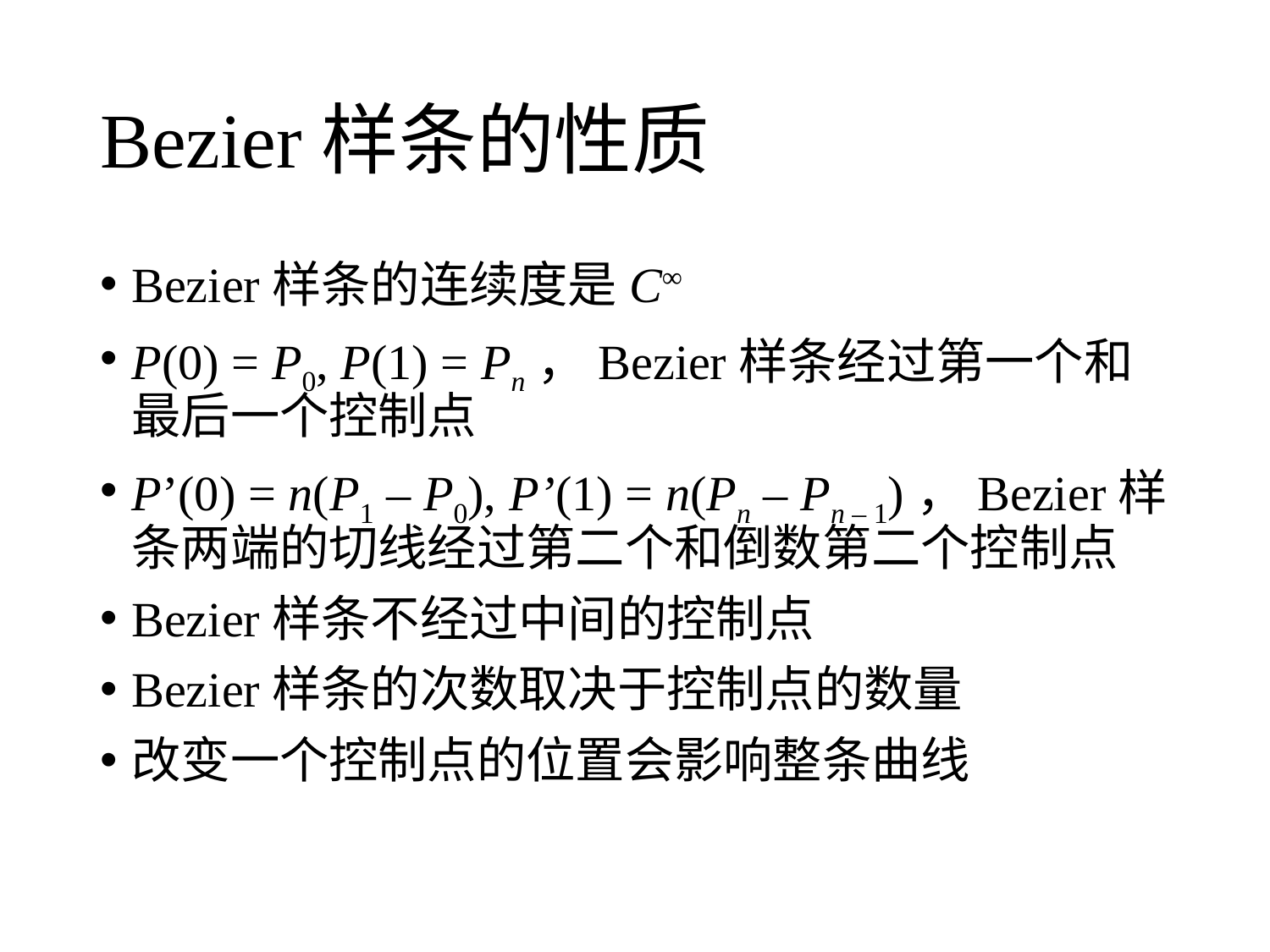

# Bezier样条的性质
Bezier样条的连续度是C∞
P(0) = P0, P(1) = Pn，Bezier样条经过第一个和最后一个控制点
P’(0) = n(P1 – P0), P’(1) = n(Pn – Pn – 1)，Bezier样条两端的切线经过第二个和倒数第二个控制点
Bezier样条不经过中间的控制点
Bezier样条的次数取决于控制点的数量
改变一个控制点的位置会影响整条曲线